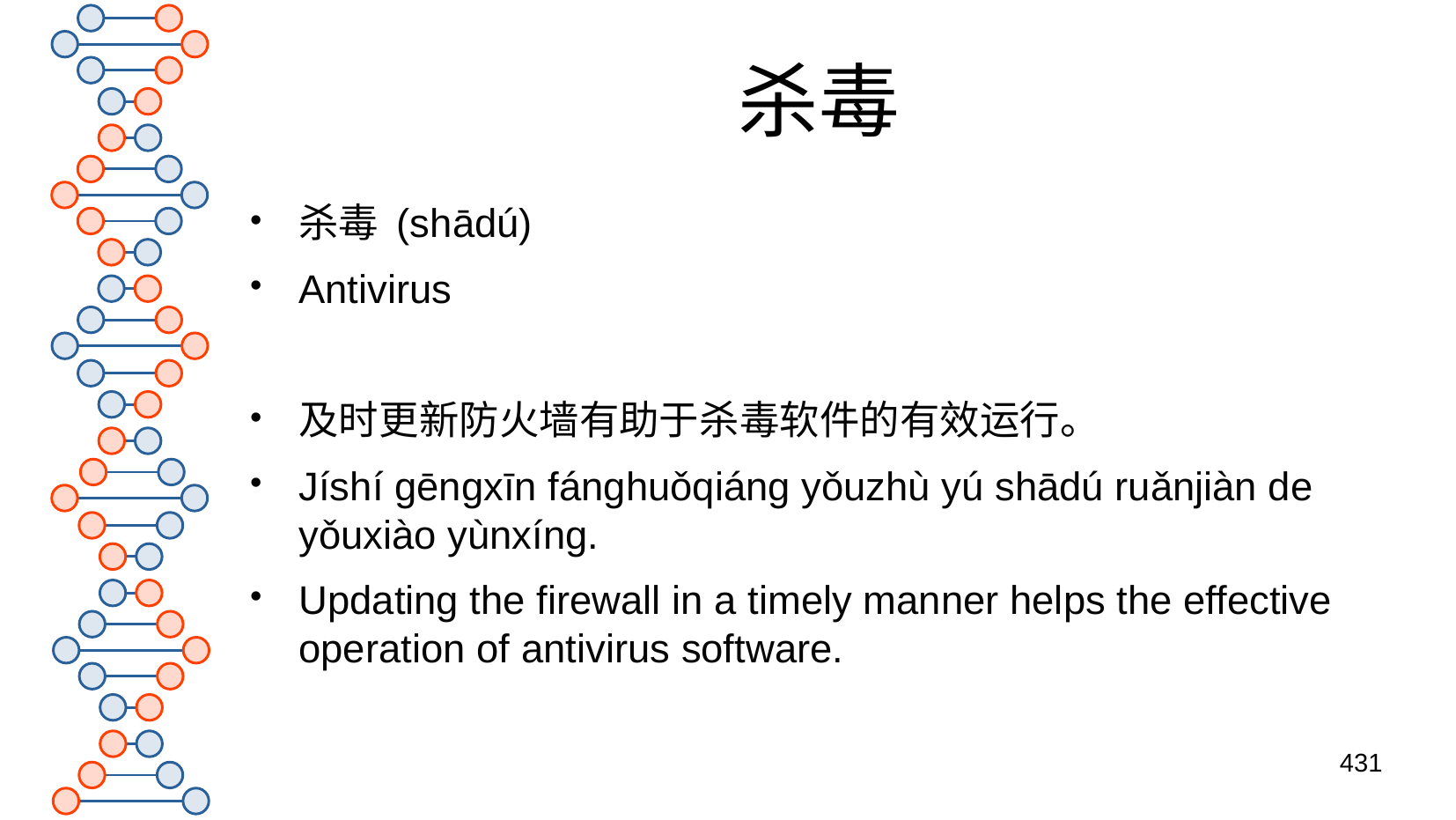

# 杀毒
杀毒 (shādú)
Antivirus

及时更新防火墙有助于杀毒软件的有效运行。
Jíshí gēngxīn fánghuǒqiáng yǒuzhù yú shādú ruǎnjiàn de yǒuxiào yùnxíng.
Updating the firewall in a timely manner helps the effective operation of antivirus software.

431